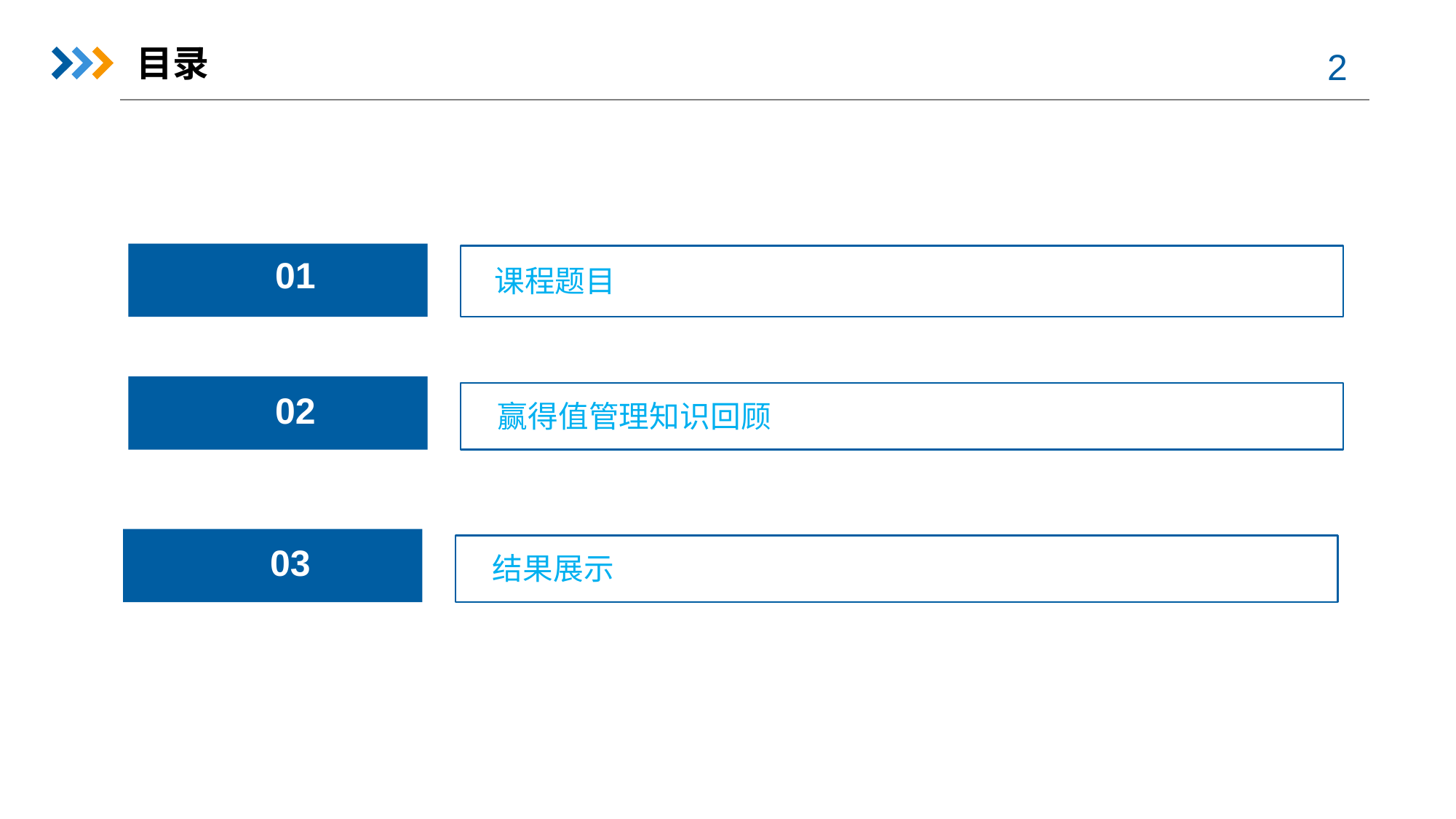

目录

01

课程题目

02

赢得值管理知识回顾

03

结果展示